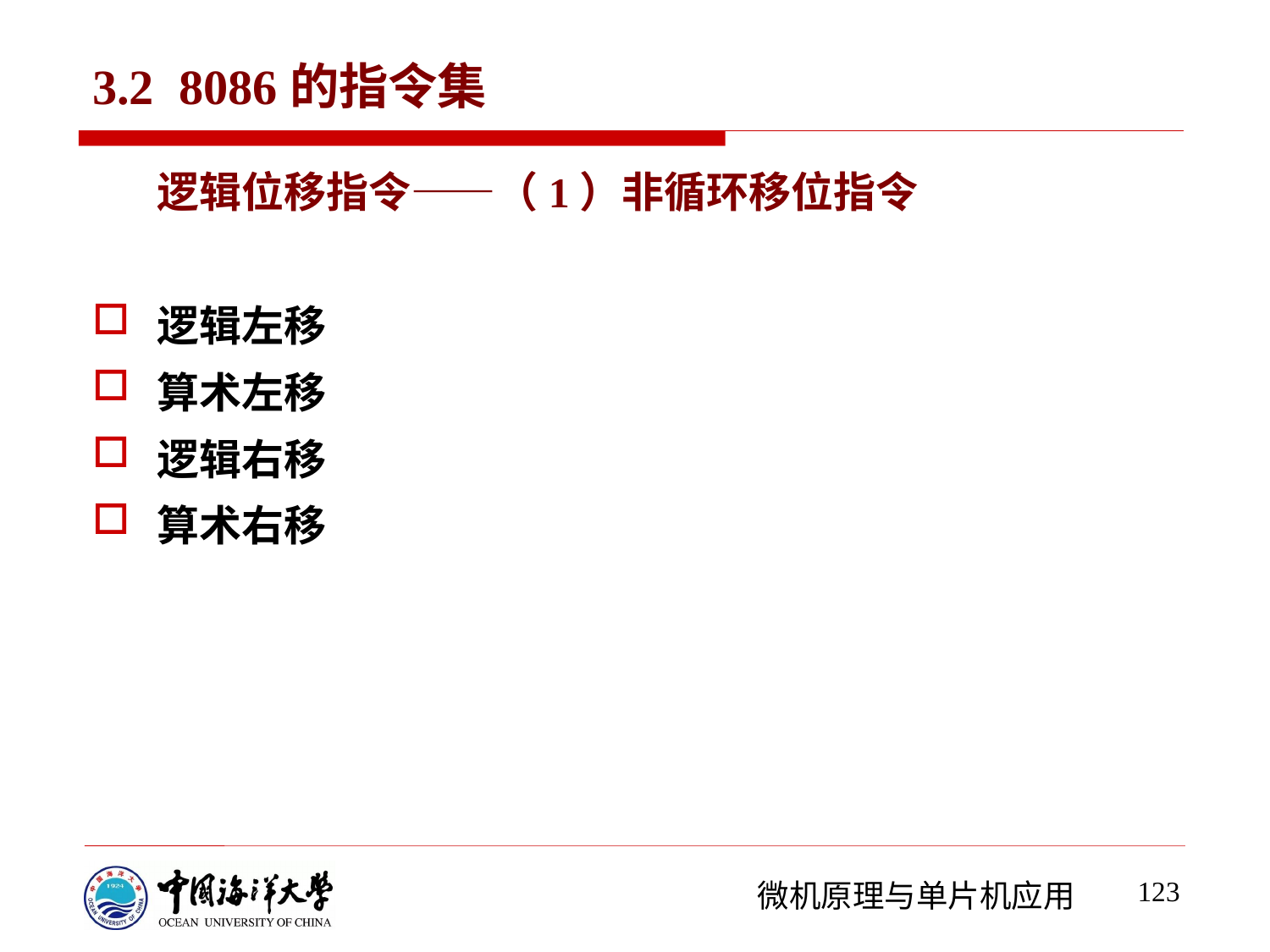

# 3.2  8086的指令集
逻辑位移指令——（1）非循环移位指令

逻辑左移
算术左移
逻辑右移
算术右移

123